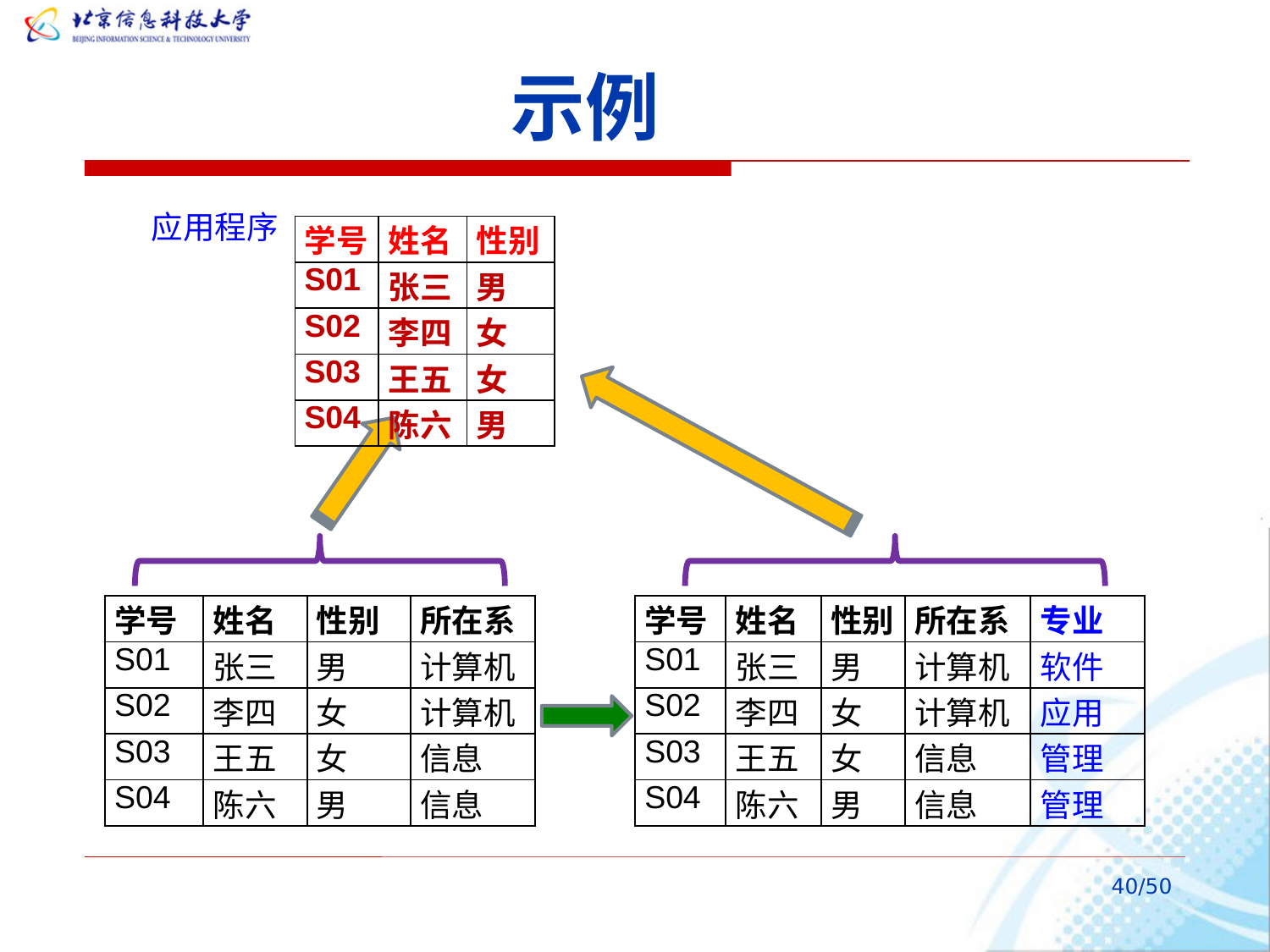

# 示例
应用程序
| 学号 | 姓名 | 性别 |
| --- | --- | --- |
| S01 | 张三 | 男 |
| S02 | 李四 | 女 |
| S03 | 王五 | 女 |
| S04 | 陈六 | 男 |

| 学号 | 姓名 | 性别 | 所在系 |
| --- | --- | --- | --- |
| S01 | 张三 | 男 | 计算机 |
| S02 | 李四 | 女 | 计算机 |
| S03 | 王五 | 女 | 信息 |
| S04 | 陈六 | 男 | 信息 |
| 学号 | 姓名 | 性别 | 所在系 | 专业 |
| --- | --- | --- | --- | --- |
| S01 | 张三 | 男 | 计算机 | 软件 |
| S02 | 李四 | 女 | 计算机 | 应用 |
| S03 | 王五 | 女 | 信息 | 管理 |
| S04 | 陈六 | 男 | 信息 | 管理 |

40/50